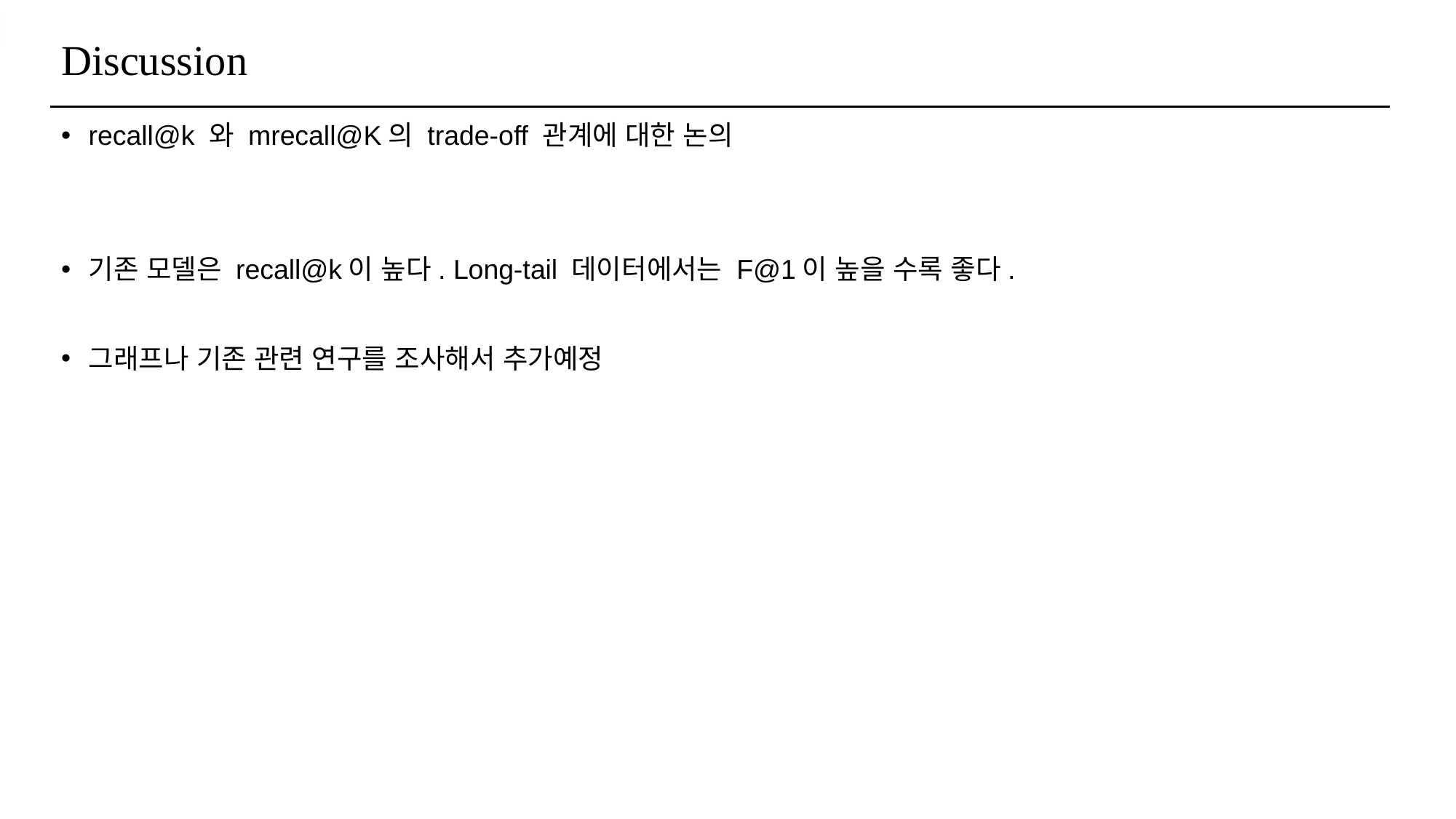

# Discussion

recall@k 와 mrecall@K의 trade-off 관계에 대한 논의

기존 모델은 recall@k이 높다. Long-tail 데이터에서는 F@1이 높을 수록 좋다.

그래프나 기존 관련 연구를 조사해서 추가예정